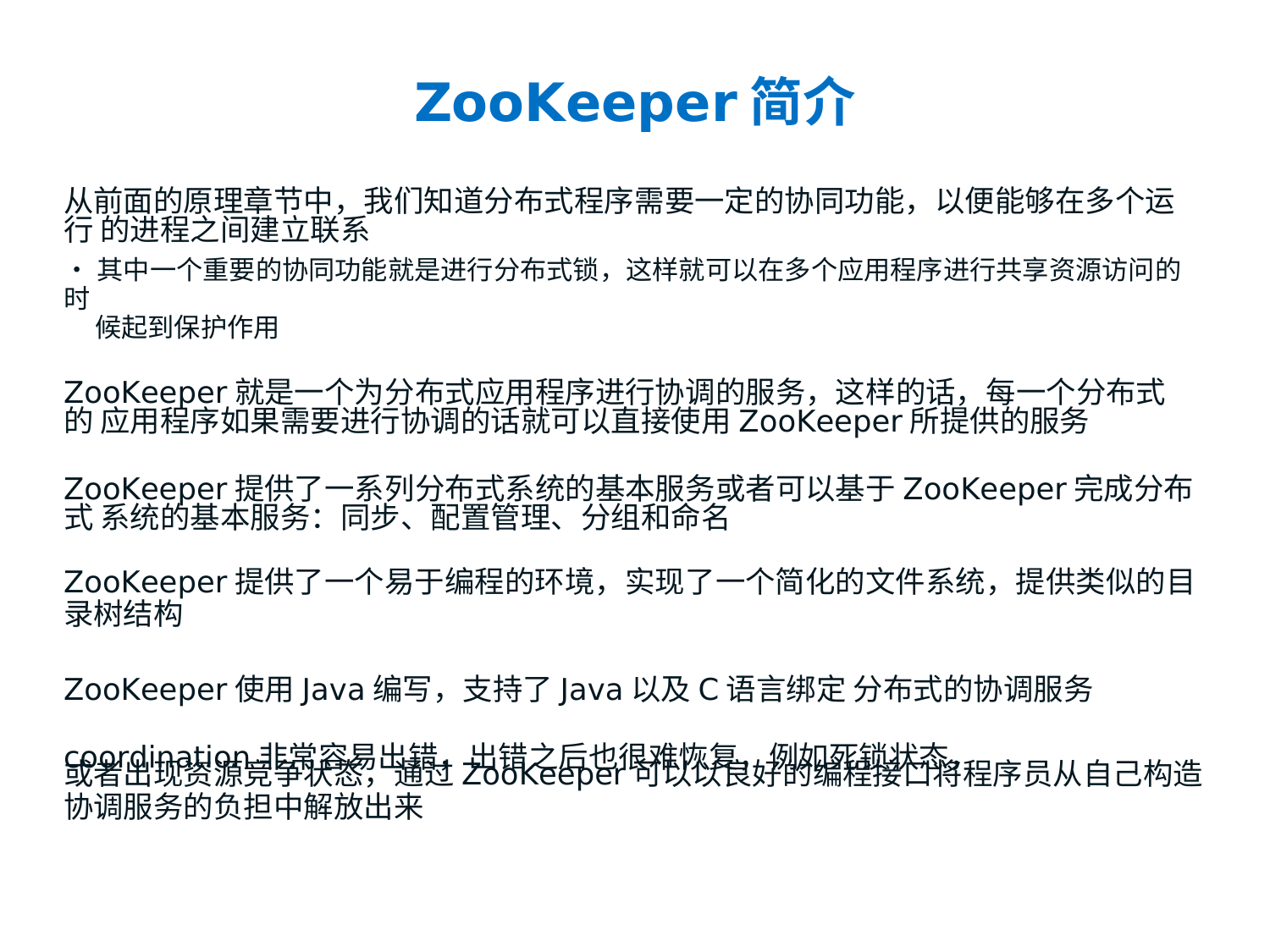

# ZooKeeper简介
从前面的原理章节中，我们知道分布式程序需要一定的协同功能，以便能够在多个运行 的进程之间建立联系
•	其中一个重要的协同功能就是进行分布式锁，这样就可以在多个应用程序进行共享资源访问的时
候起到保护作用

ZooKeeper就是一个为分布式应用程序进行协调的服务，这样的话，每一个分布式的 应用程序如果需要进行协调的话就可以直接使用ZooKeeper所提供的服务

ZooKeeper提供了一系列分布式系统的基本服务或者可以基于ZooKeeper完成分布式 系统的基本服务：同步、配置管理、分组和命名

ZooKeeper提供了一个易于编程的环境，实现了一个简化的文件系统，提供类似的目
录树结构
ZooKeeper使用Java编写，支持了Java以及C语言绑定 分布式的协调服务coordination非常容易出错，出错之后也很难恢复，例如死锁状态，
或者出现资源竞争状态，通过ZooKeeper可以以良好的编程接口将程序员从自己构造
协调服务的负担中解放出来